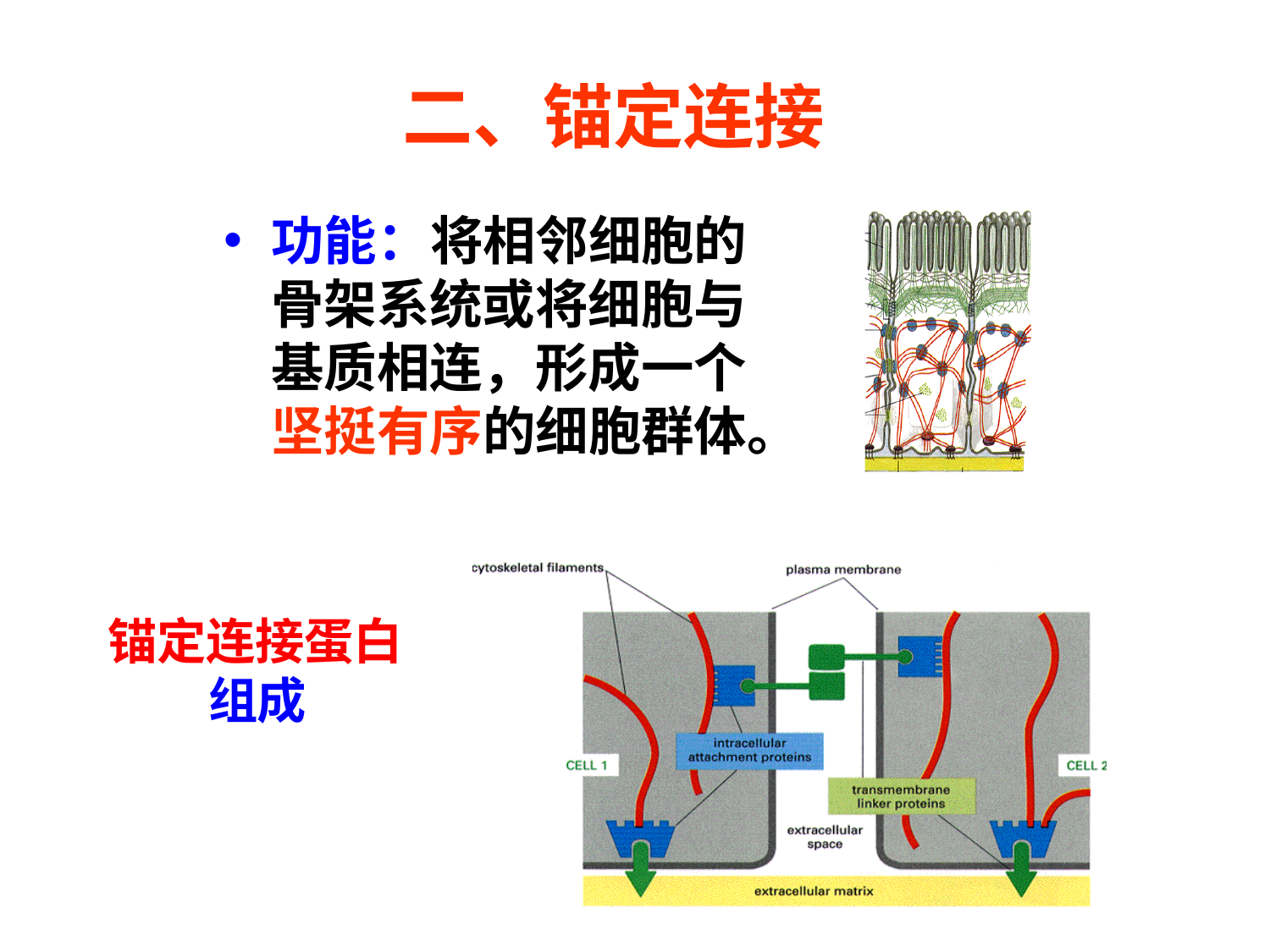

# 二、锚定连接
功能：将相邻细胞的 骨架系统或将细胞与 基质相连，形成一个 坚挺有序的细胞群体。

锚定连接蛋白 组成